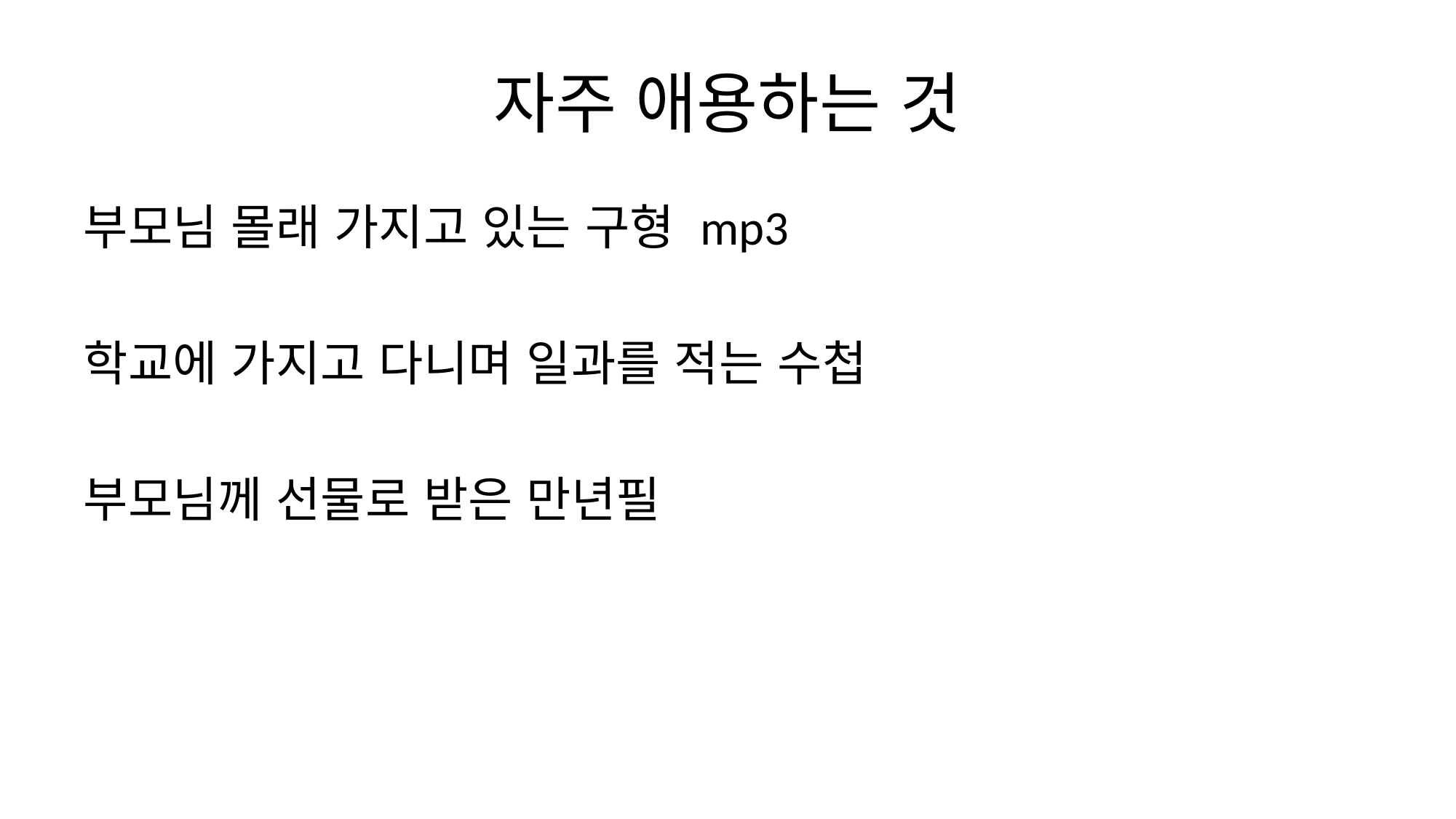

# 자주 애용하는 것
부모님 몰래 가지고 있는 구형 mp3

학교에 가지고 다니며 일과를 적는 수첩

부모님께 선물로 받은 만년필